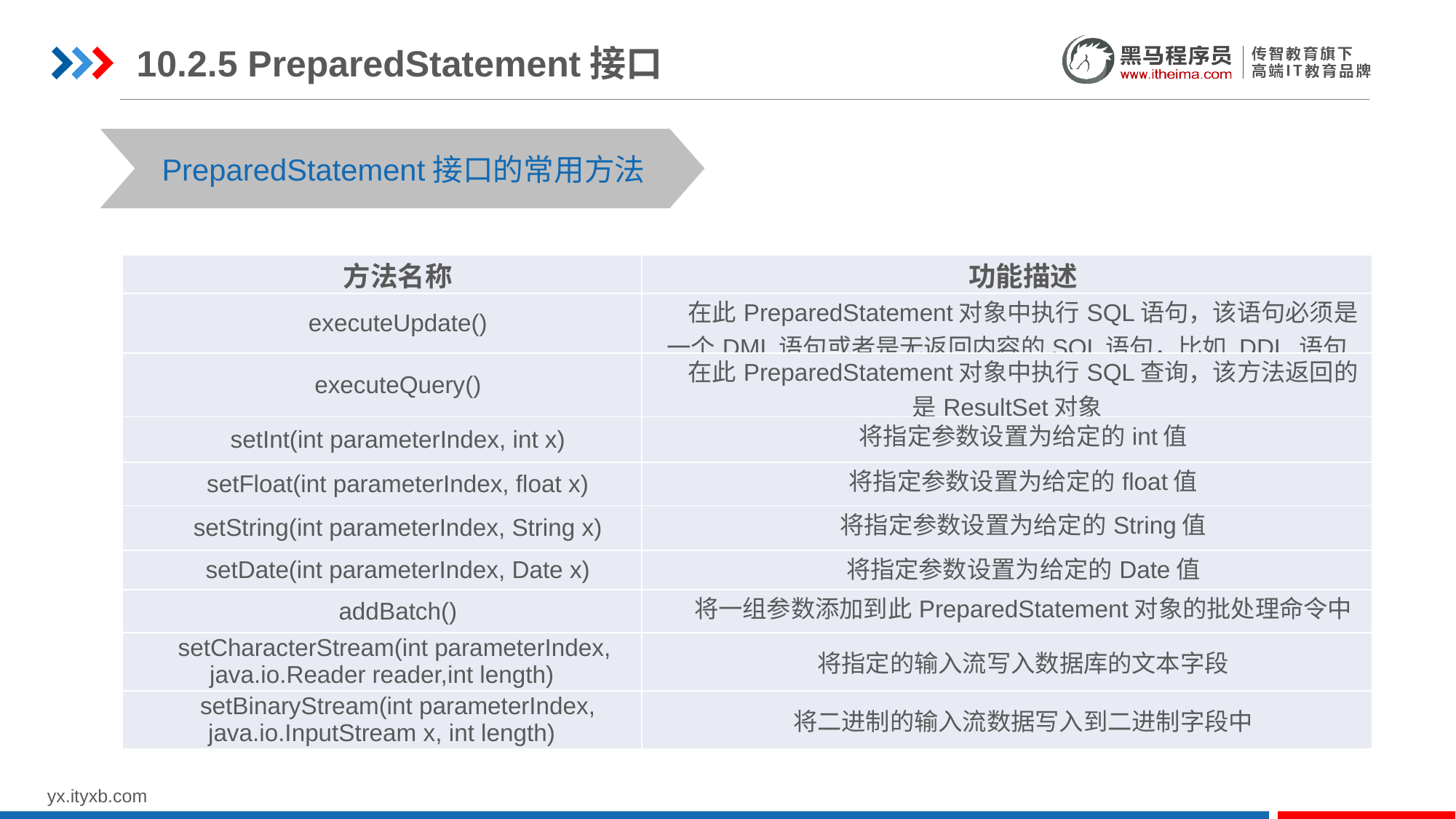

10.2.5 PreparedStatement接口

PreparedStatement接口的常用方法
| 方法名称 | 功能描述 |
| --- | --- |
| executeUpdate() | 在此PreparedStatement对象中执行SQL语句，该语句必须是一个DML语句或者是无返回内容的SQL语句，比如 DDL 语句 |
| executeQuery() | 在此PreparedStatement对象中执行SQL查询，该方法返回的是ResultSet对象 |
| setInt(int parameterIndex, int x) | 将指定参数设置为给定的int值 |
| setFloat(int parameterIndex, float x) | 将指定参数设置为给定的float值 |
| setString(int parameterIndex, String x) | 将指定参数设置为给定的String值 |
| setDate(int parameterIndex, Date x) | 将指定参数设置为给定的Date值 |
| addBatch() | 将一组参数添加到此PreparedStatement对象的批处理命令中 |
| setCharacterStream(int parameterIndex, java.io.Reader reader,int length) | 将指定的输入流写入数据库的文本字段 |
| setBinaryStream(int parameterIndex, java.io.InputStream x, int length) | 将二进制的输入流数据写入到二进制字段中 |